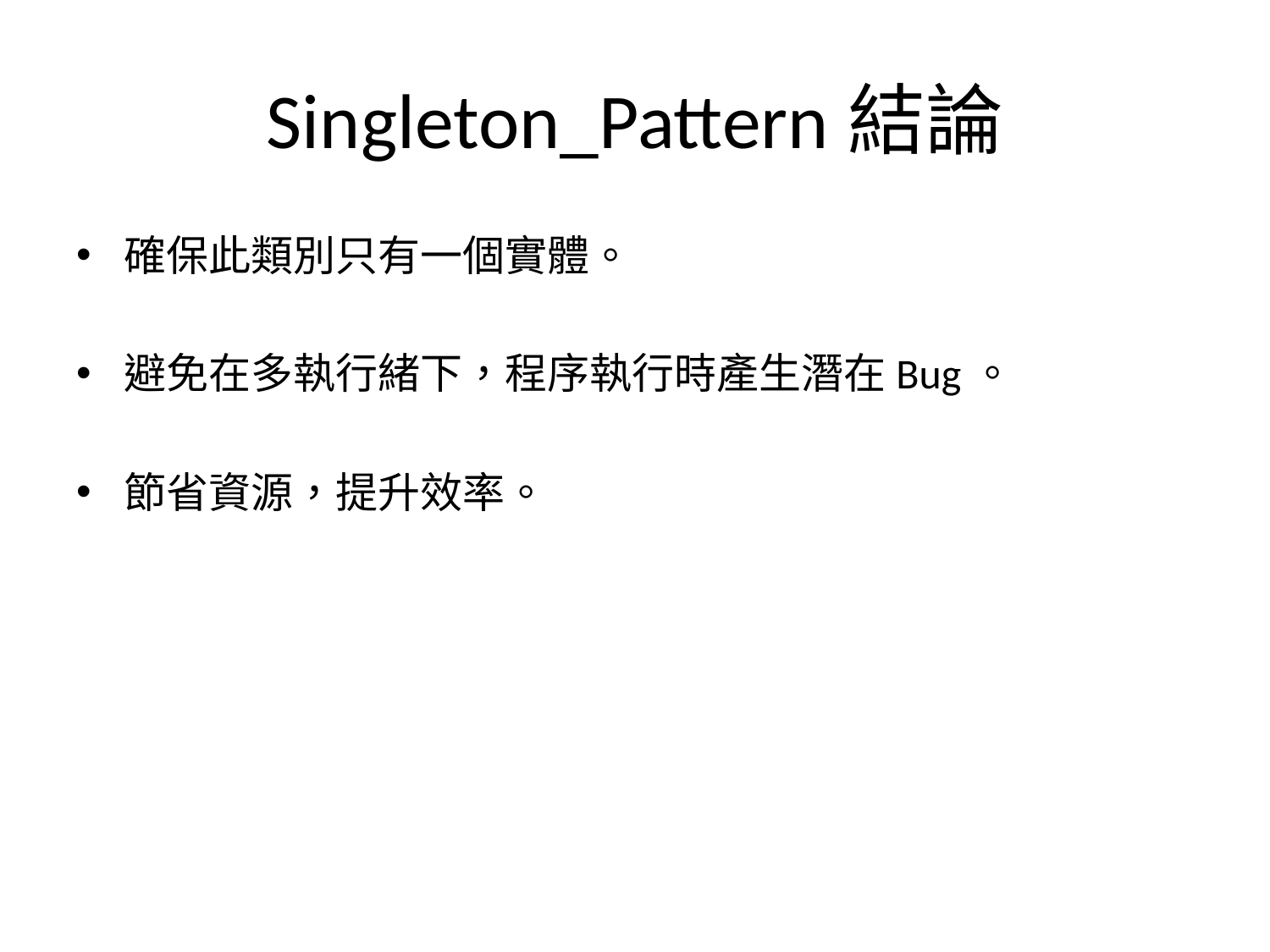

# Singleton_Pattern結論
確保此類別只有一個實體。

避免在多執行緒下，程序執行時產生潛在Bug。

節省資源，提升效率。